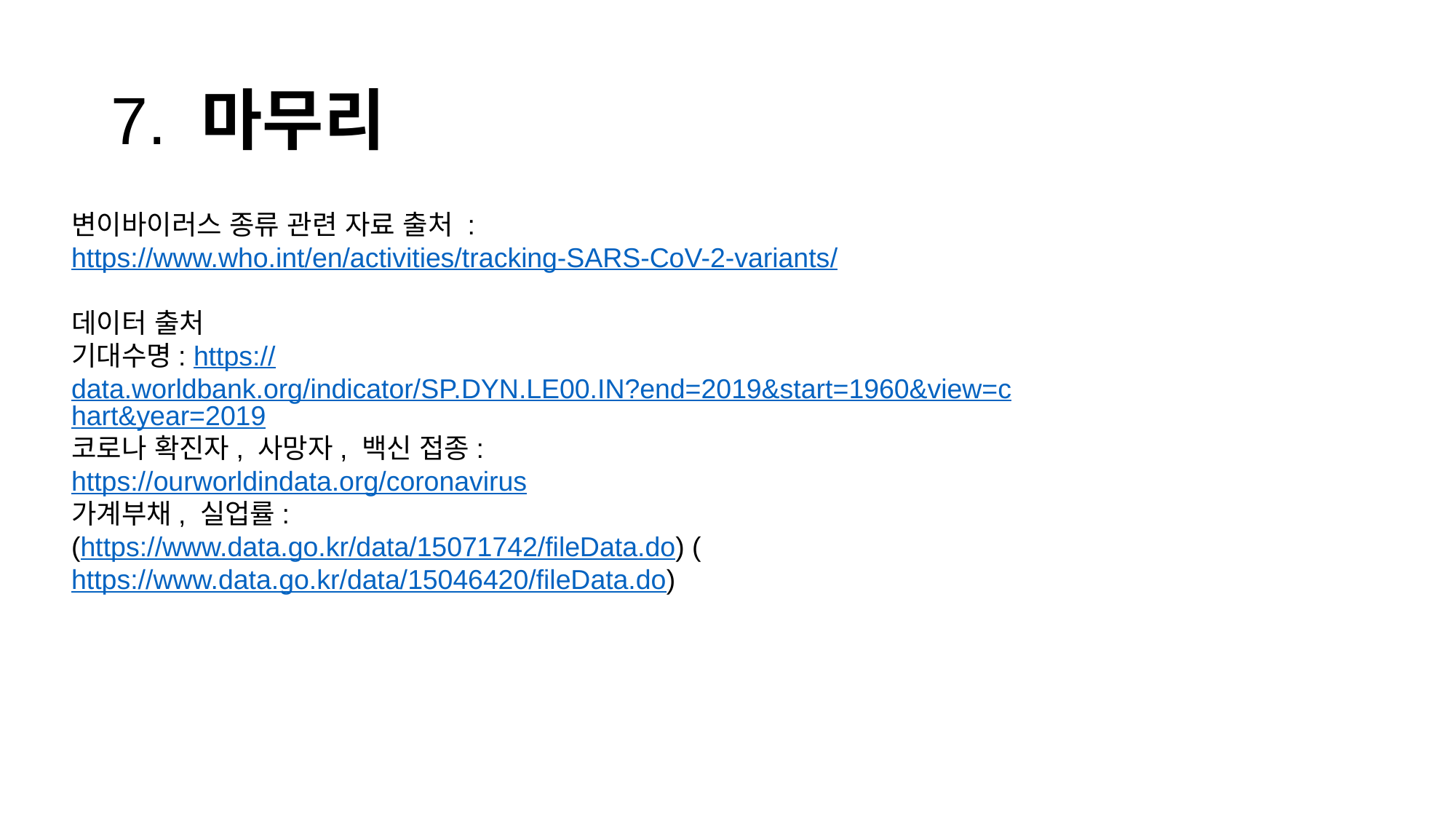

# 7. 마무리
변이바이러스 종류 관련 자료 출처 :
https://www.who.int/en/activities/tracking-SARS-CoV-2-variants/

데이터 출처
기대수명: https://data.worldbank.org/indicator/SP.DYN.LE00.IN?end=2019&start=1960&view=chart&year=2019
코로나 확진자, 사망자, 백신 접종:
https://ourworldindata.org/coronavirus
가계부채, 실업률:
(https://www.data.go.kr/data/15071742/fileData.do) (https://www.data.go.kr/data/15046420/fileData.do)